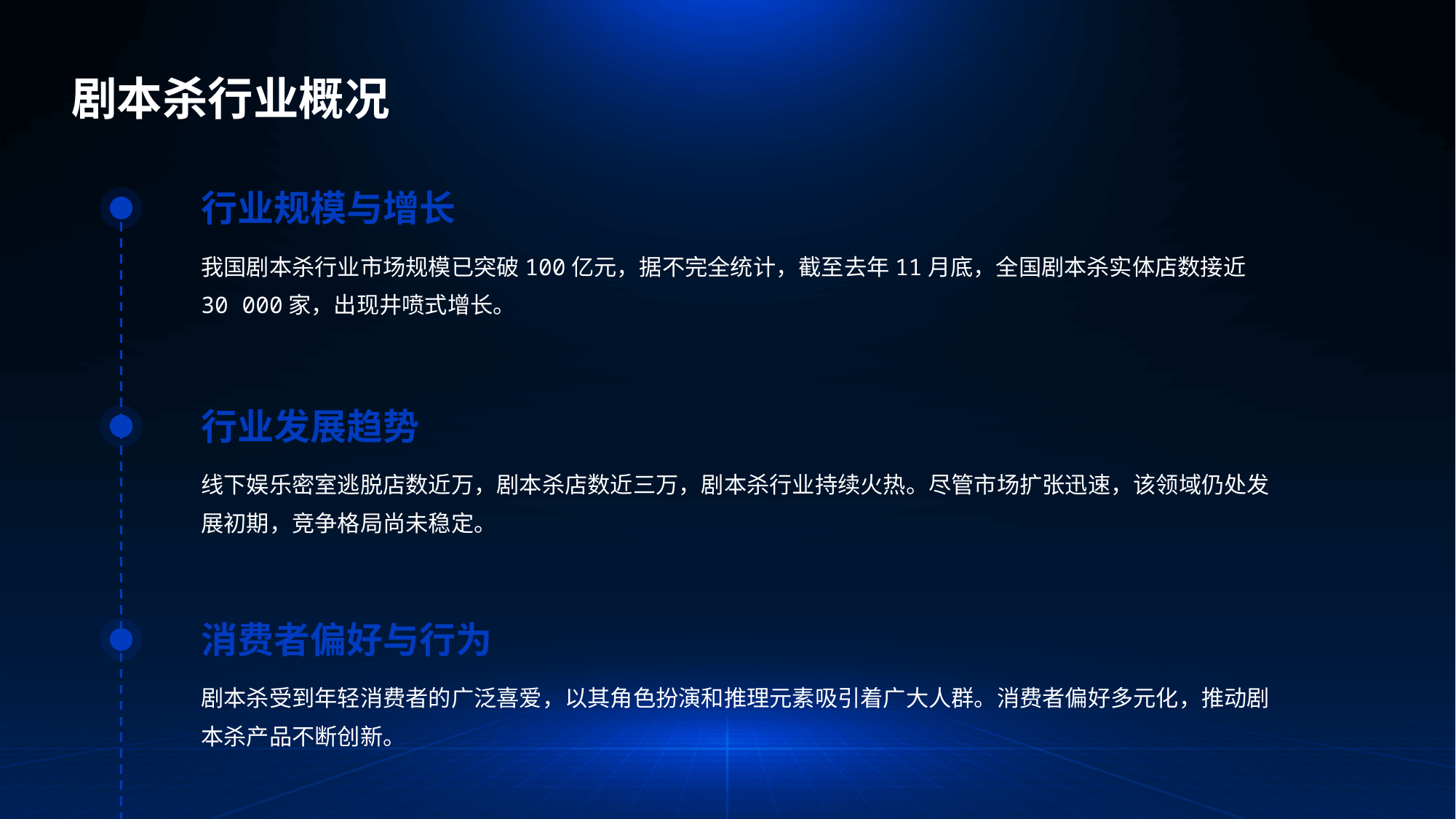

剧本杀行业概况
行业规模与增长

我国剧本杀行业市场规模已突破100亿元，据不完全统计，截至去年11月底，全国剧本杀实体店数接近30 000家，出现井喷式增长。
行业发展趋势

线下娱乐密室逃脱店数近万，剧本杀店数近三万，剧本杀行业持续火热。尽管市场扩张迅速，该领域仍处发展初期，竞争格局尚未稳定。
消费者偏好与行为

剧本杀受到年轻消费者的广泛喜爱，以其角色扮演和推理元素吸引着广大人群。消费者偏好多元化，推动剧本杀产品不断创新。